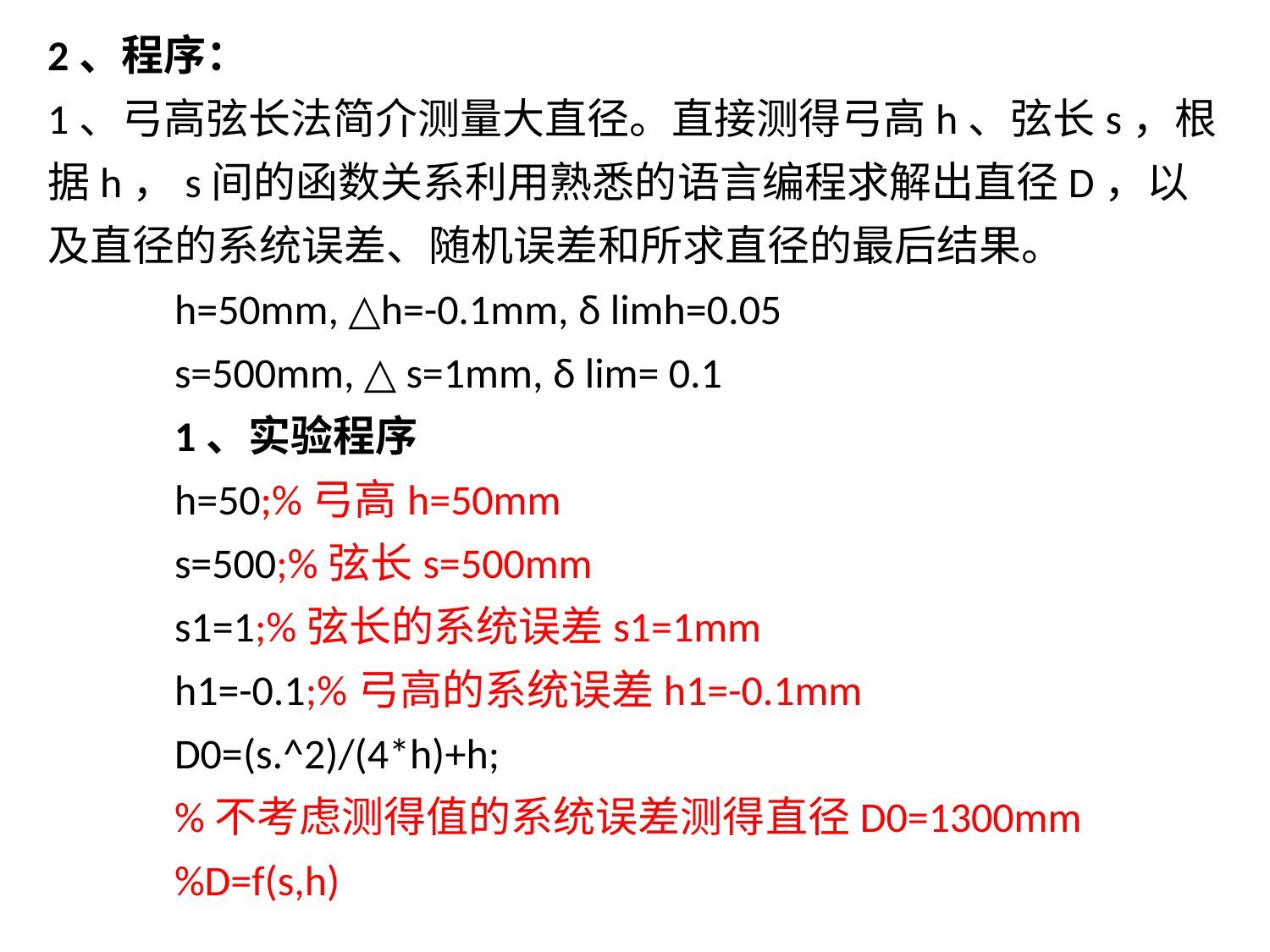

2、程序：
1、弓高弦长法简介测量大直径。直接测得弓高h、弦长s，根据h，s间的函数关系利用熟悉的语言编程求解出直径D，以及直径的系统误差、随机误差和所求直径的最后结果。
	h=50mm, △h=-0.1mm, δ limh=0.05
	s=500mm, △ s=1mm, δ lim= 0.1
	1、实验程序
	h=50;%弓高h=50mm
	s=500;%弦长s=500mm
	s1=1;%弦长的系统误差s1=1mm
	h1=-0.1;%弓高的系统误差h1=-0.1mm
	D0=(s.^2)/(4*h)+h;
	%不考虑测得值的系统误差测得直径D0=1300mm
	%D=f(s,h)